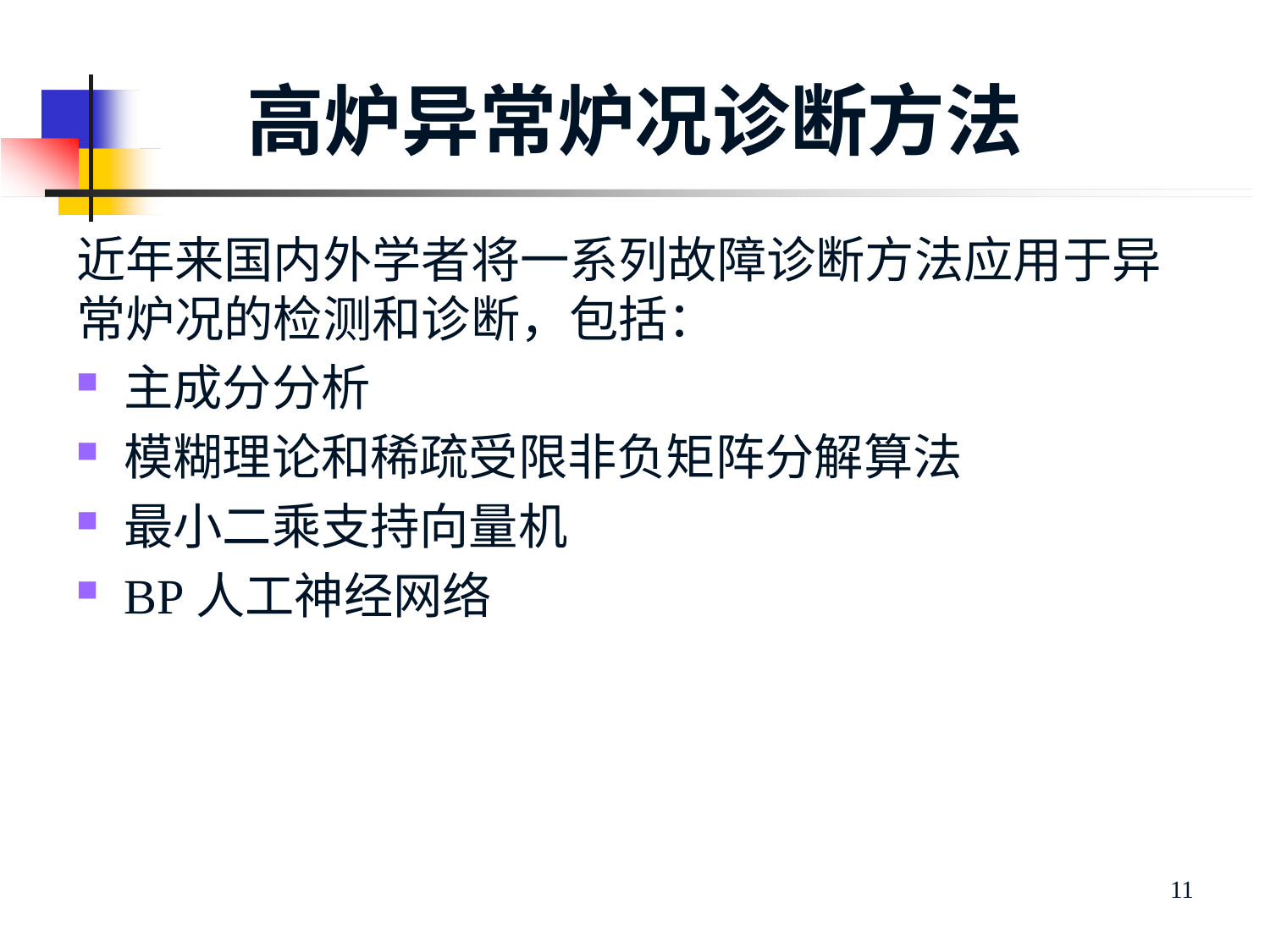

# 高炉异常炉况诊断方法
近年来国内外学者将一系列故障诊断方法应用于异常炉况的检测和诊断，包括：
主成分分析
模糊理论和稀疏受限非负矩阵分解算法
最小二乘支持向量机
BP人工神经网络
11